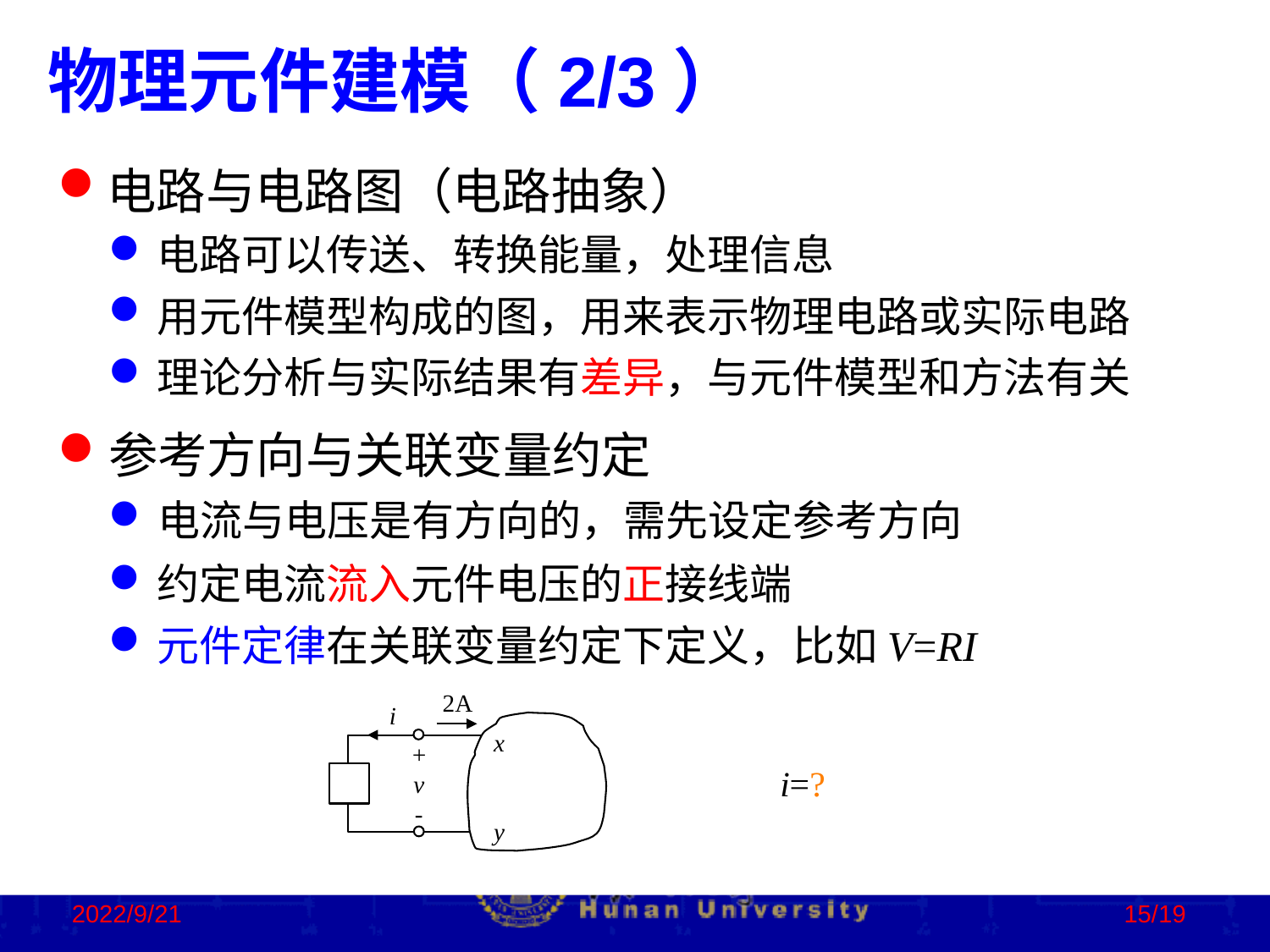

物理元件建模（2/3）
电路与电路图（电路抽象）
电路可以传送、转换能量，处理信息
用元件模型构成的图，用来表示物理电路或实际电路
理论分析与实际结果有差异，与元件模型和方法有关
参考方向与关联变量约定
电流与电压是有方向的，需先设定参考方向
约定电流流入元件电压的正接线端
元件定律在关联变量约定下定义，比如V=RI
2A
i
x

y

+
v
-

i=?
2022/9/21
15/19